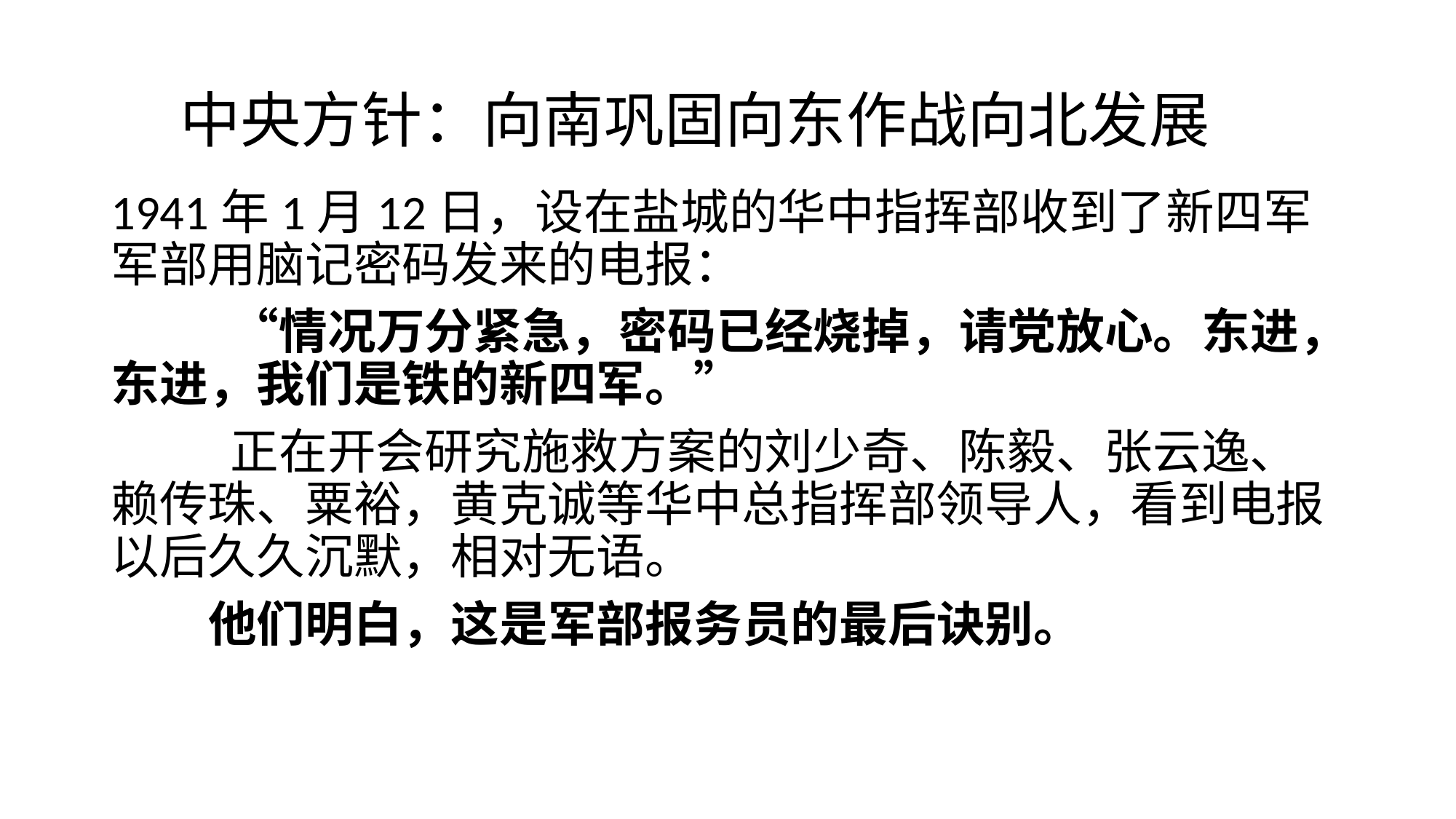

# 中央方针：向南巩固向东作战向北发展
1941年1月12日，设在盐城的华中指挥部收到了新四军军部用脑记密码发来的电报：
 　　“情况万分紧急，密码已经烧掉，请党放心。东进，东进，我们是铁的新四军。”
 　　正在开会研究施救方案的刘少奇、陈毅、张云逸、赖传珠、粟裕，黄克诚等华中总指挥部领导人，看到电报以后久久沉默，相对无语。
　　他们明白，这是军部报务员的最后诀别。